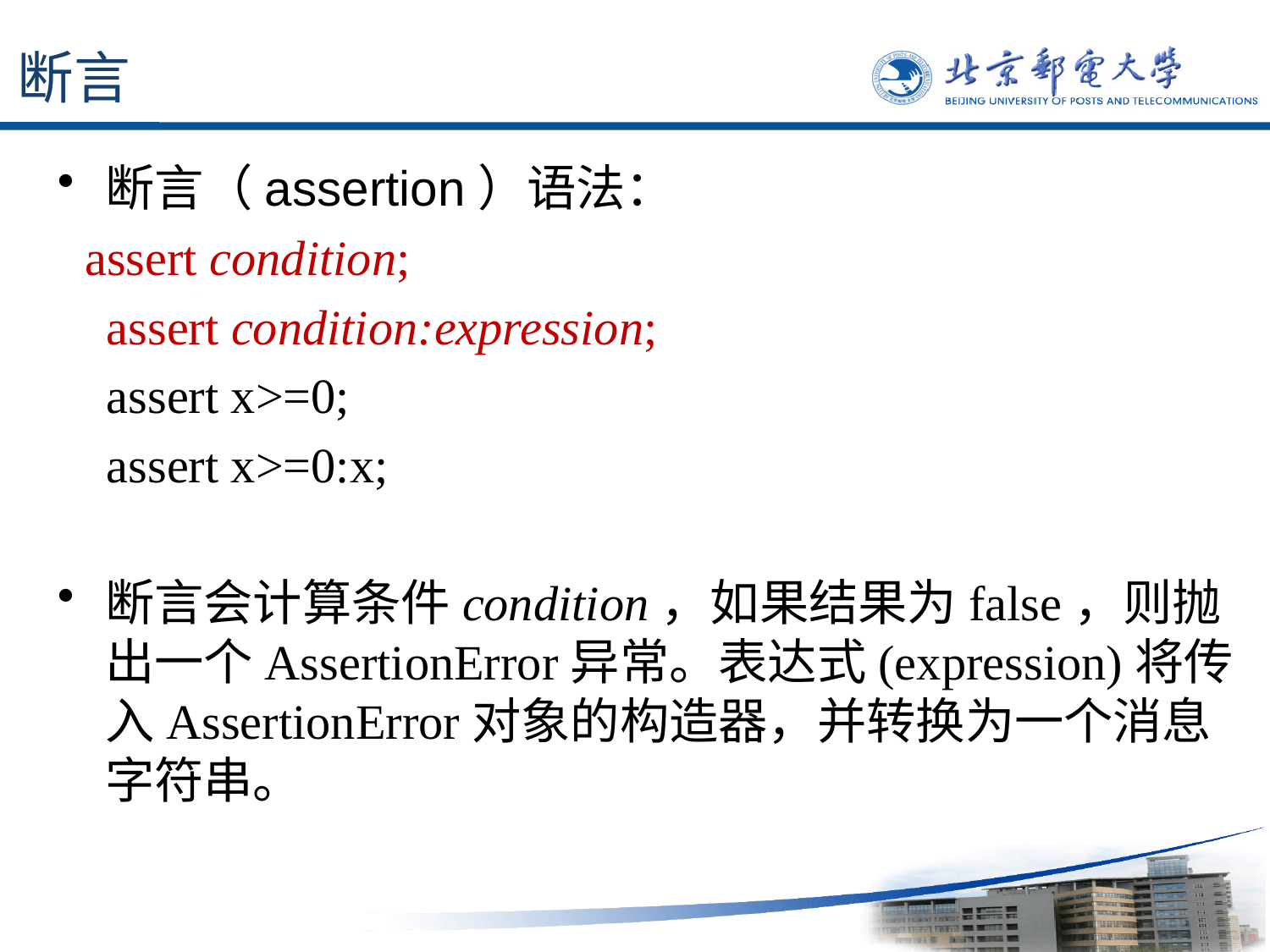

# 断言
断言（assertion）语法：
  assert condition;
    assert condition:expression;
    assert x>=0;
    assert x>=0:x;

断言会计算条件condition，如果结果为false，则抛出一个AssertionError异常。表达式(expression)将传入AssertionError对象的构造器，并转换为一个消息字符串。